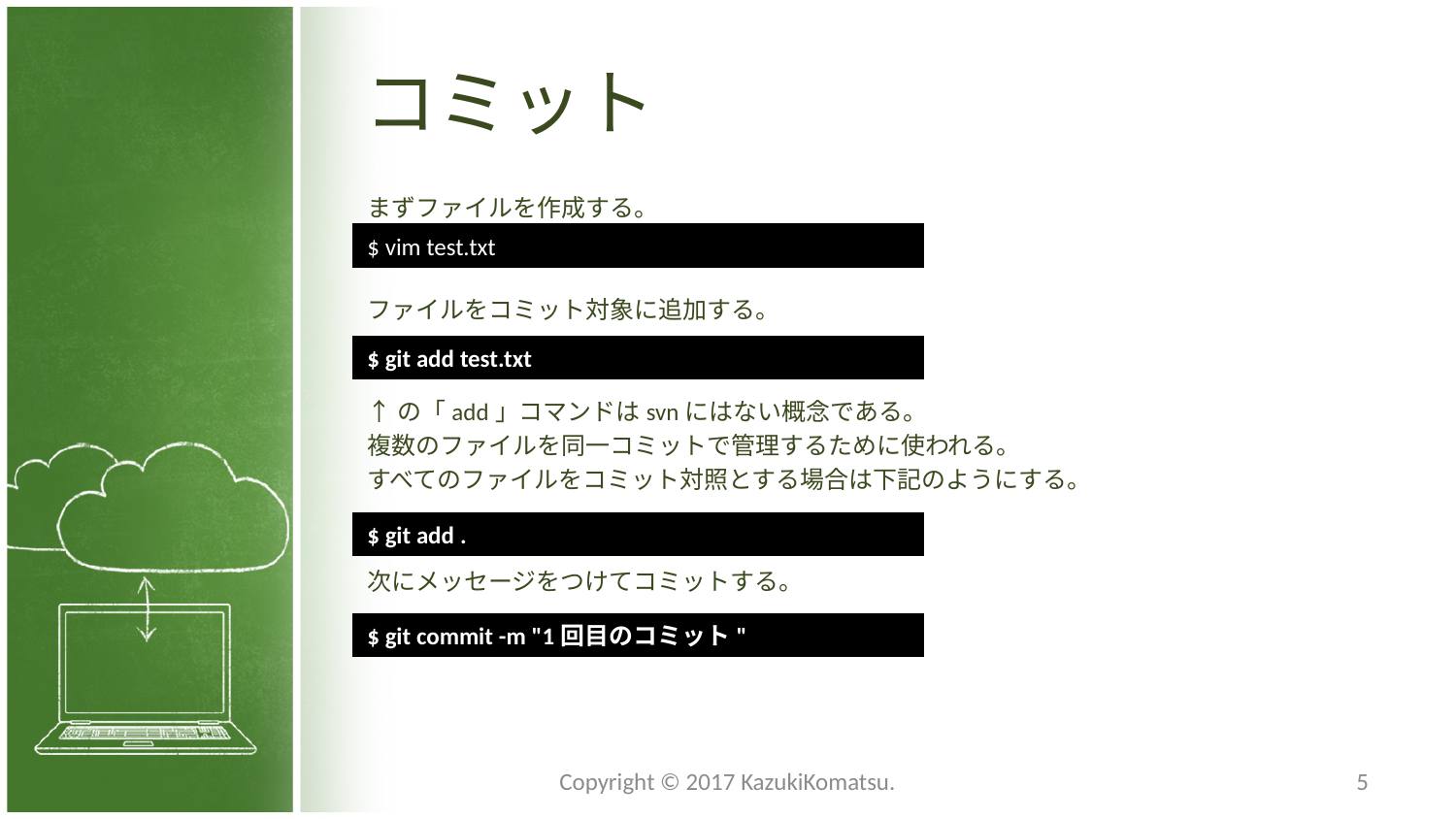

# コミット

まずファイルを作成する。

ファイルをコミット対象に追加する。

↑の「add」コマンドはsvnにはない概念である。
複数のファイルを同一コミットで管理するために使われる。
すべてのファイルをコミット対照とする場合は下記のようにする。

次にメッセージをつけてコミットする。

$ vim test.txt
$ git add test.txt
$ git add .
$ git commit -m "1回目のコミット"
Copyright © 2017 KazukiKomatsu.
5